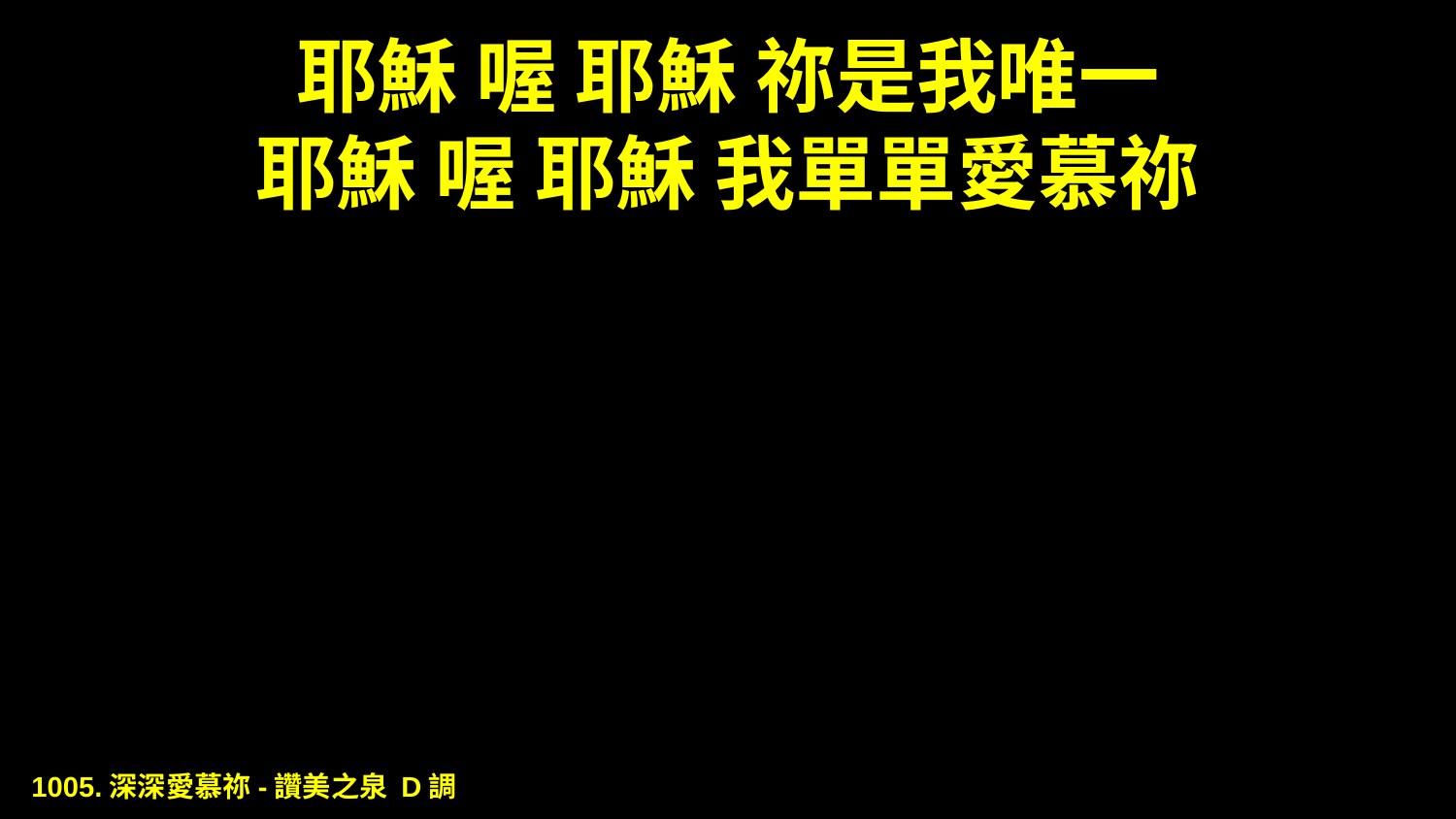

# 耶穌 喔 耶穌 祢是我唯一 耶穌 喔 耶穌 我單單愛慕祢
1005.深深愛慕祢-讚美之泉 D調